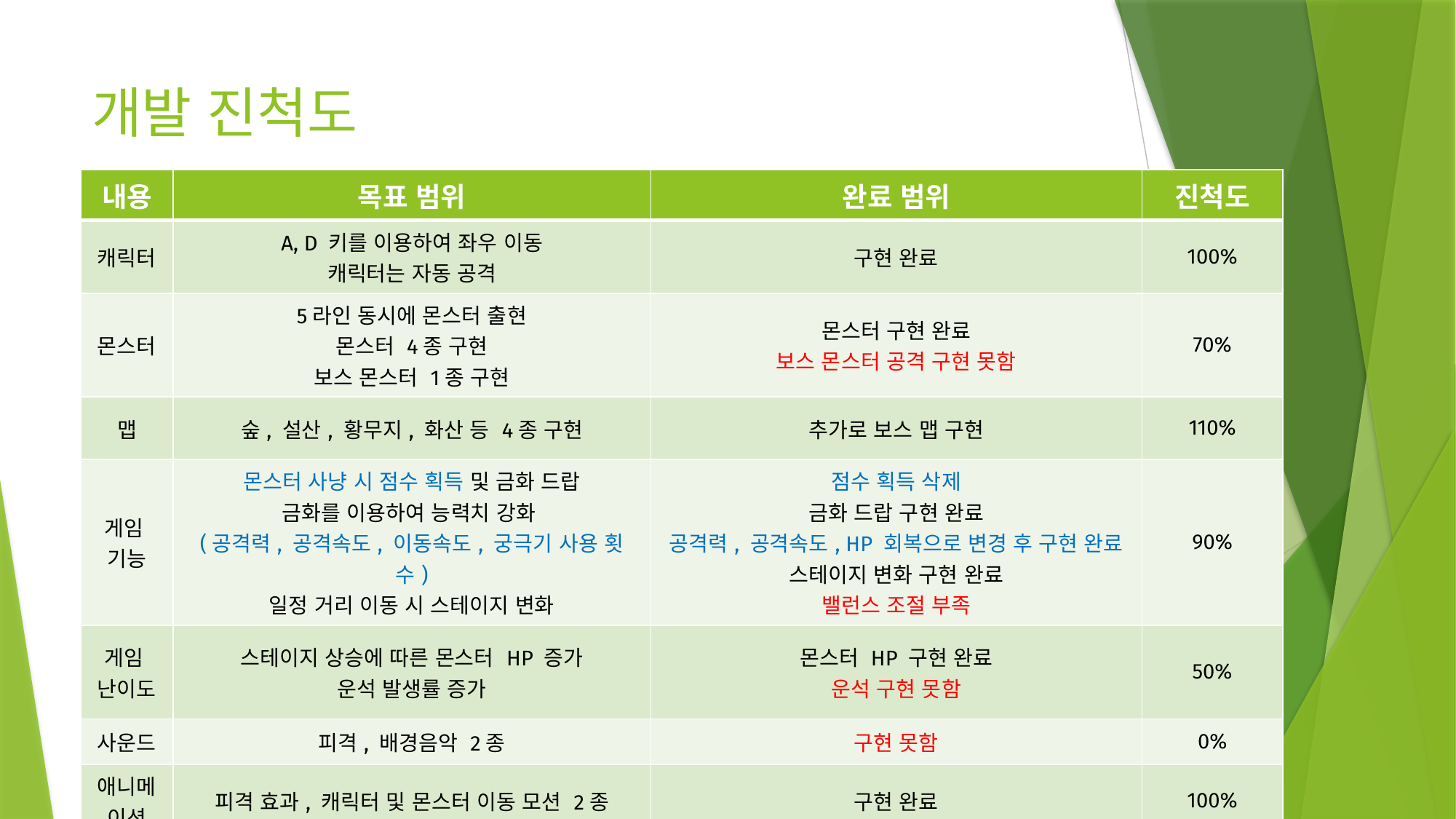

# 개발 진척도
| 내용 | 목표 범위 | 완료 범위 | 진척도 |
| --- | --- | --- | --- |
| 캐릭터 | A, D 키를 이용하여 좌우 이동 캐릭터는 자동 공격 | 구현 완료 | 100% |
| 몬스터 | 5라인 동시에 몬스터 출현 몬스터 4종 구현 보스 몬스터 1종 구현 | 몬스터 구현 완료 보스 몬스터 공격 구현 못함 | 70% |
| 맵 | 숲, 설산, 황무지, 화산 등 4종 구현 | 추가로 보스 맵 구현 | 110% |
| 게임 기능 | 몬스터 사냥 시 점수 획득 및 금화 드랍 금화를 이용하여 능력치 강화 (공격력, 공격속도, 이동속도, 궁극기 사용 횟수) 일정 거리 이동 시 스테이지 변화 | 점수 획득 삭제 금화 드랍 구현 완료 공격력, 공격속도, HP 회복으로 변경 후 구현 완료 스테이지 변화 구현 완료 밸런스 조절 부족 | 90% |
| 게임 난이도 | 스테이지 상승에 따른 몬스터 HP 증가 운석 발생률 증가 | 몬스터 HP 구현 완료 운석 구현 못함 | 50% |
| 사운드 | 피격, 배경음악 2종 | 구현 못함 | 0% |
| 애니메이션 | 피격 효과, 캐릭터 및 몬스터 이동 모션 2종 | 구현 완료 | 100% |